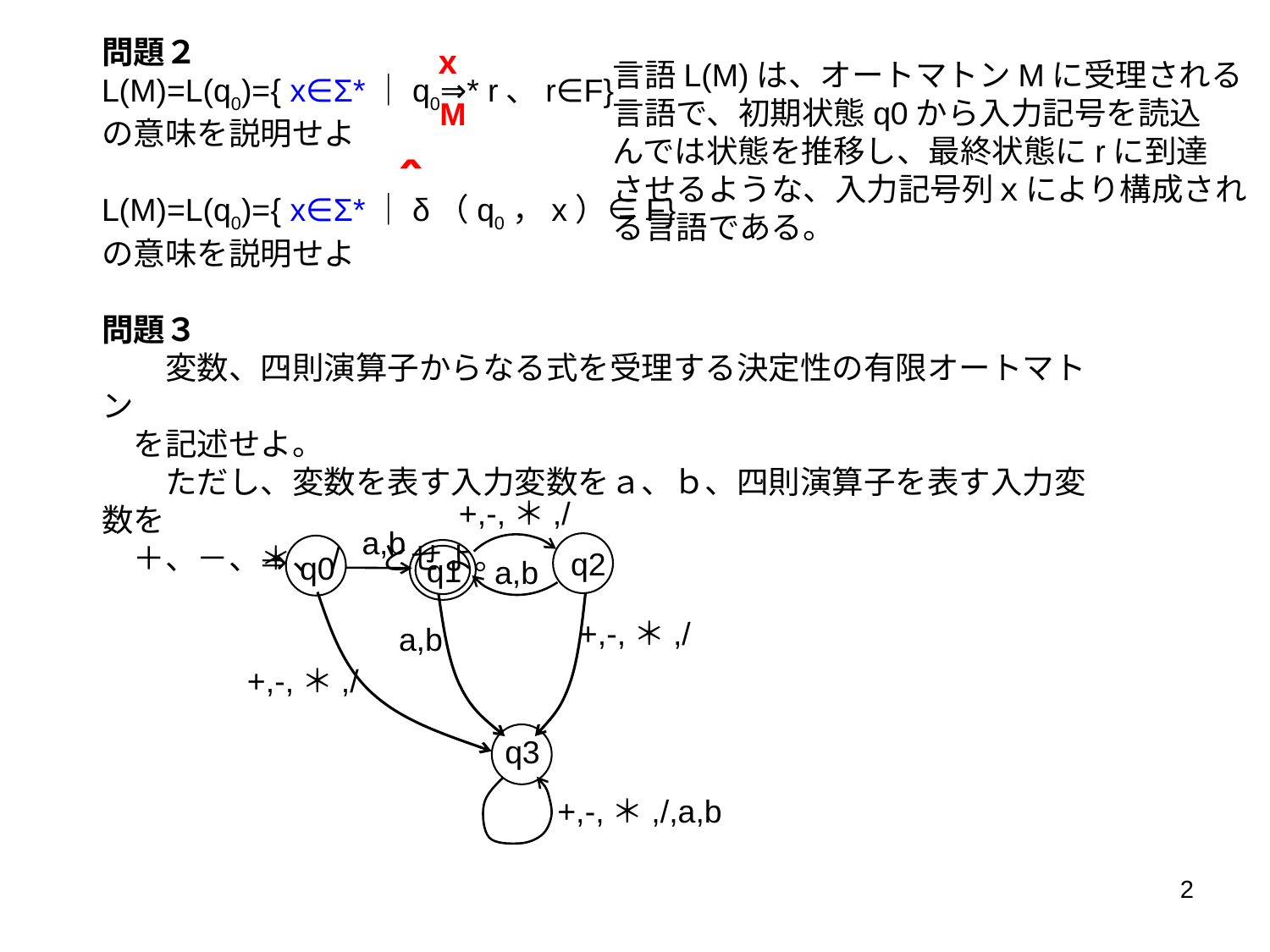

問題２
L(M)=L(q0)={ x∈Σ*｜q0⇒* r、r∈F}
の意味を説明せよ

L(M)=L(q0)={ x∈Σ*｜δ（q0，x）∈F}
の意味を説明せよ

問題３
　　変数、四則演算子からなる式を受理する決定性の有限オートマトン
　を記述せよ。
　　ただし、変数を表す入力変数をａ、ｂ、四則演算子を表す入力変数を
　＋、－、＊、/　とせよ。
ｘ
M
言語L(M)は、オートマトンMに受理される
言語で、初期状態q0から入力記号を読込
んでは状態を推移し、最終状態にrに到達
させるような、入力記号列ｘにより構成され
る言語である。
＾

+,-,＊,/
a,b

⇒

q2

q0
q1
a,b

+,-,＊,/
a,b
+,-,＊,/

q3

+,-,＊,/,a,b
2